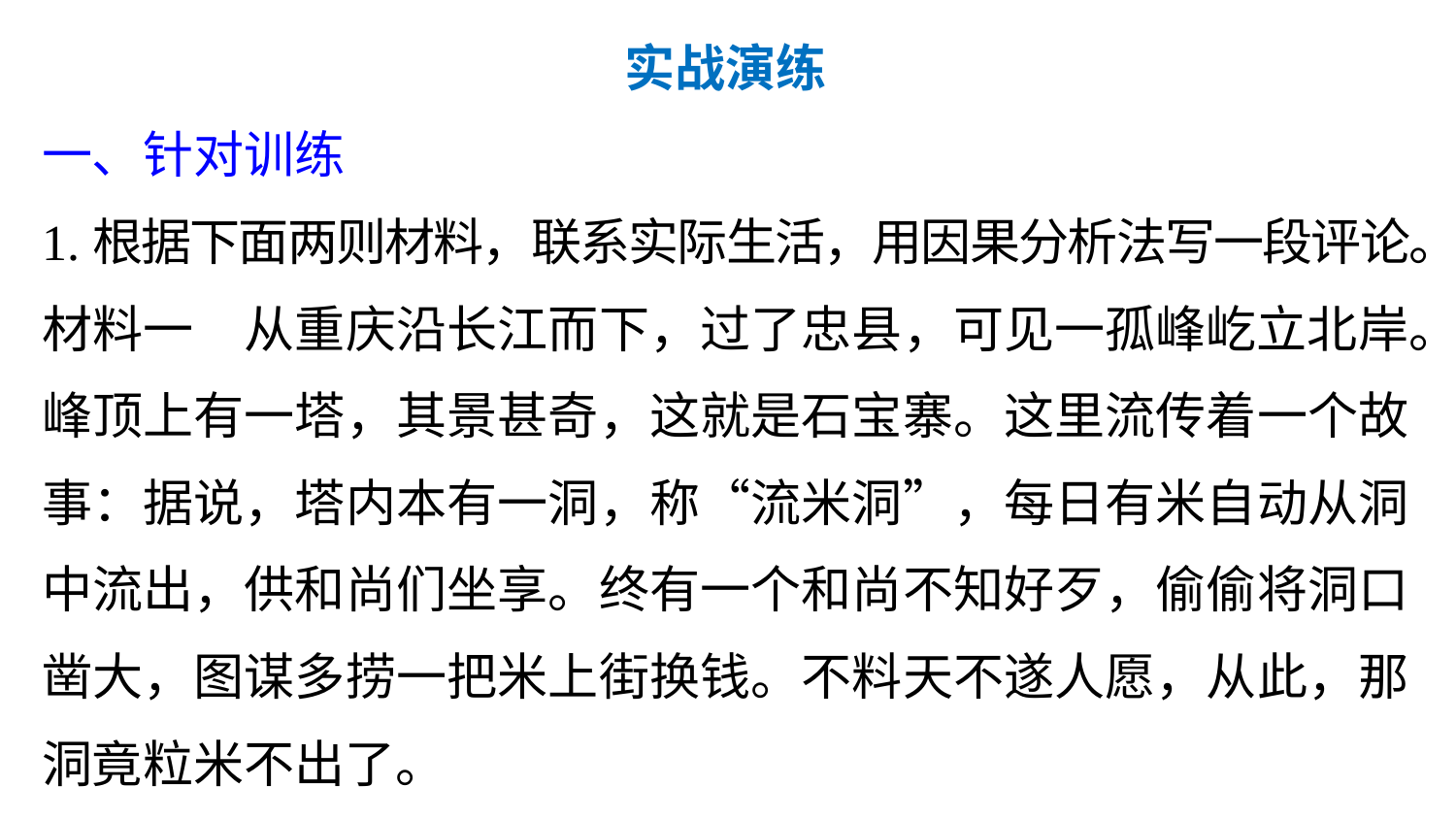

实战演练
一、针对训练
1.根据下面两则材料，联系实际生活，用因果分析法写一段评论。
材料一　从重庆沿长江而下，过了忠县，可见一孤峰屹立北岸。峰顶上有一塔，其景甚奇，这就是石宝寨。这里流传着一个故事：据说，塔内本有一洞，称“流米洞”，每日有米自动从洞中流出，供和尚们坐享。终有一个和尚不知好歹，偷偷将洞口凿大，图谋多捞一把米上街换钱。不料天不遂人愿，从此，那洞竟粒米不出了。